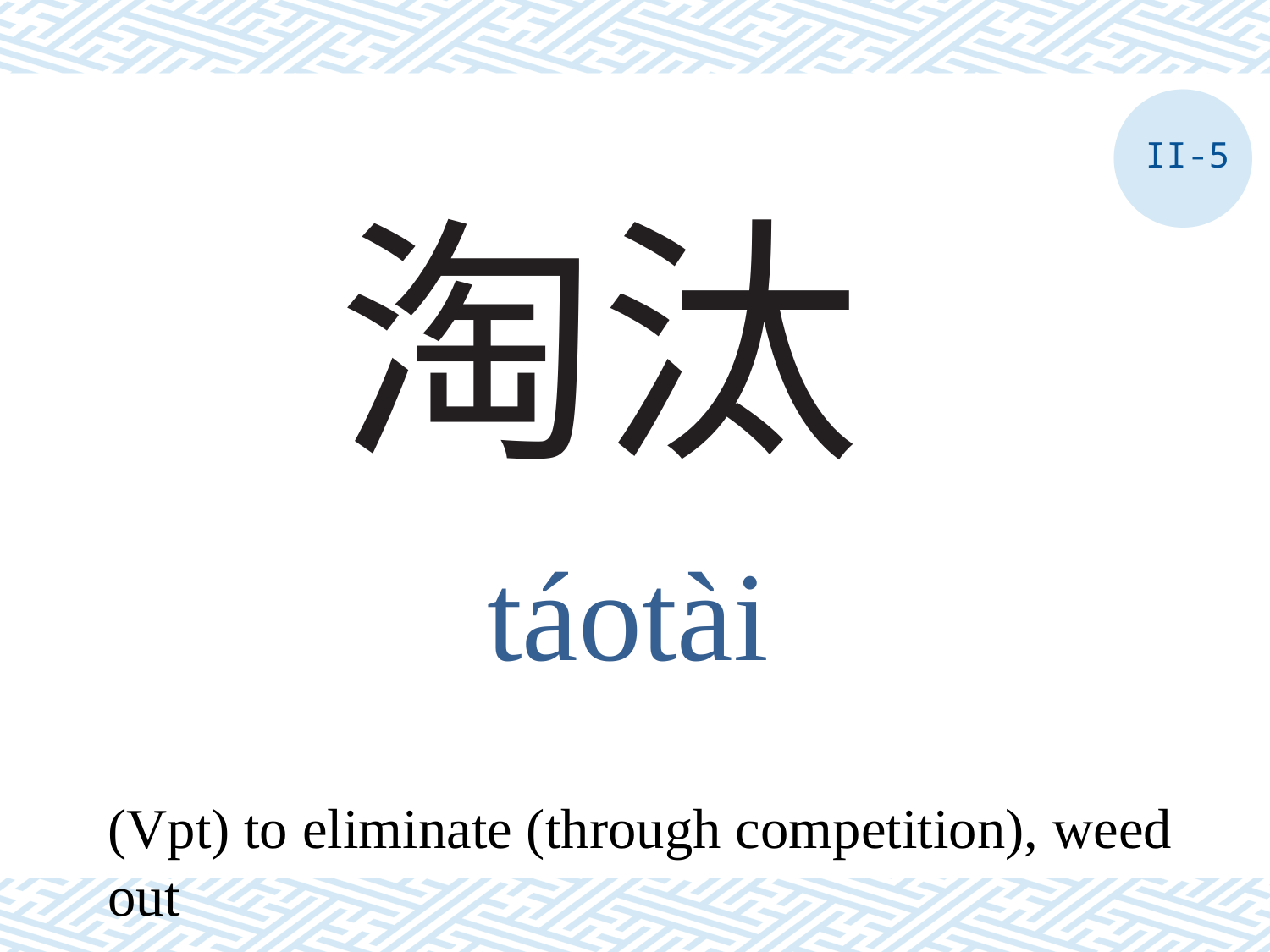

II-5

# 淘汰
táotài
(Vpt) to eliminate (through competition), weed out